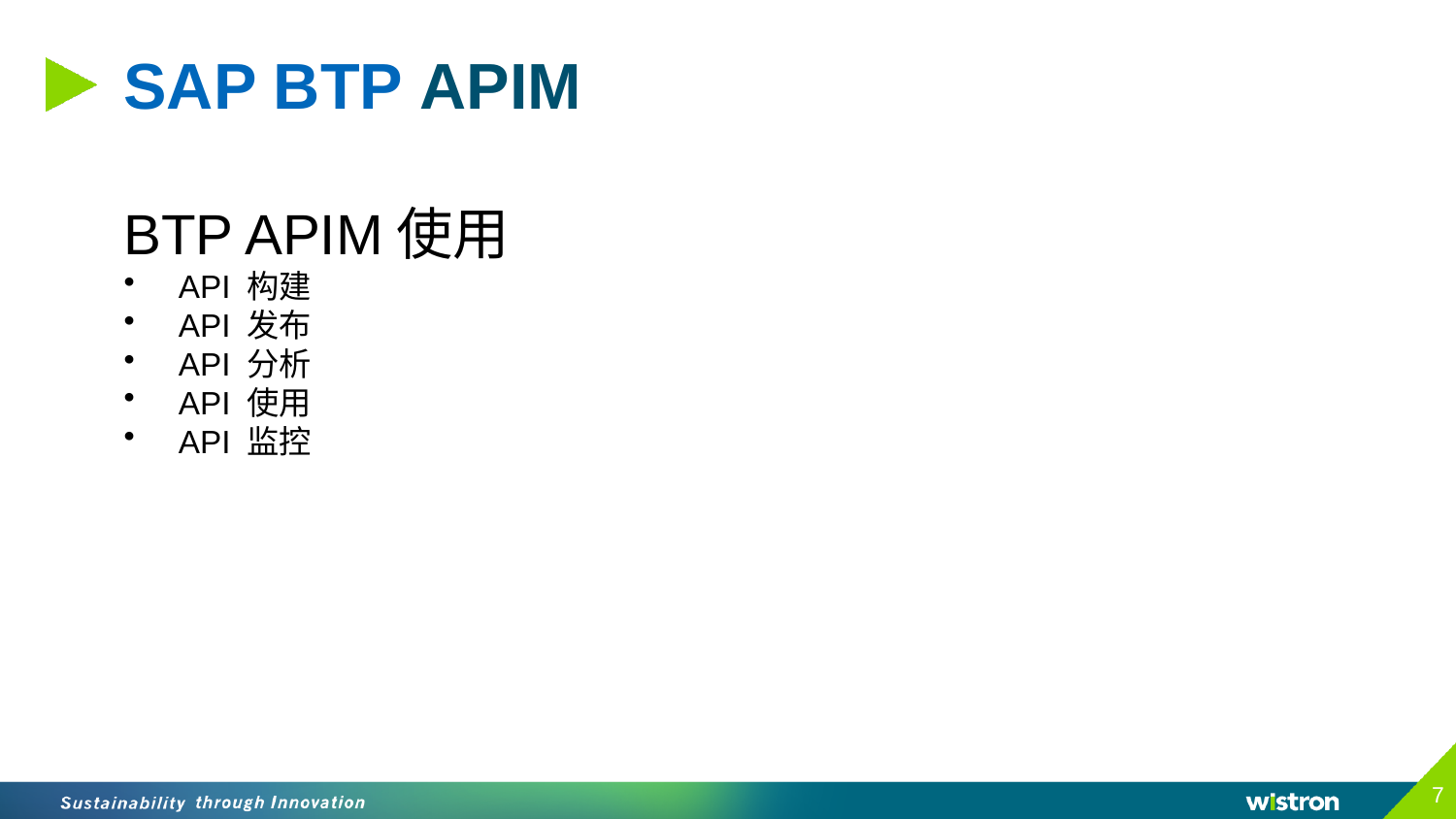

# SAP BTP APIM
BTP APIM使用
API 构建
API 发布
API 分析
API 使用
API 监控

7